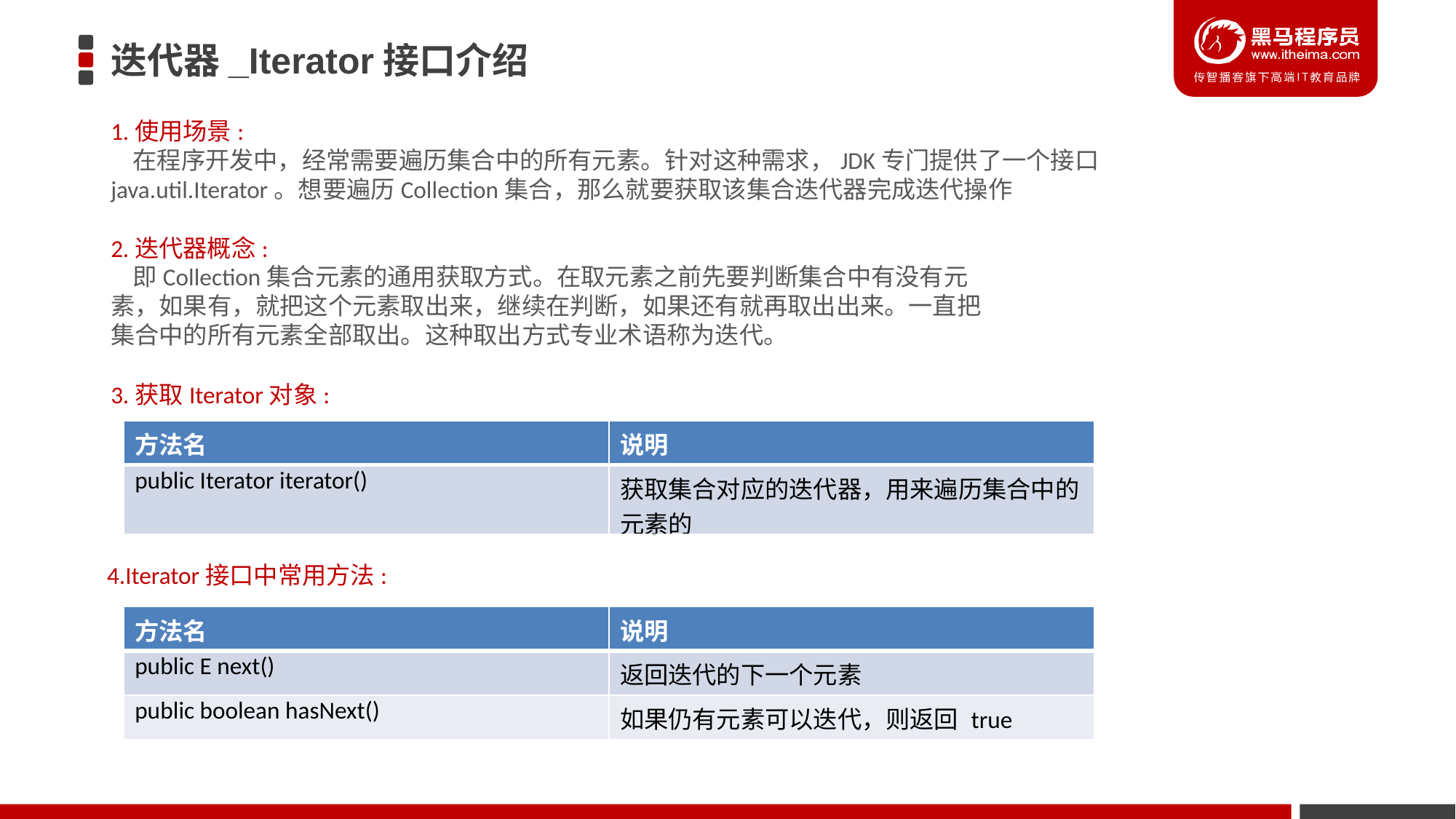

# 迭代器_Iterator接口介绍
1.使用场景:
   在程序开发中，经常需要遍历集合中的所有元素。针对这种需求，JDK专门提供了一个接口java.util.Iterator。想要遍历Collection集合，那么就要获取该集合迭代器完成迭代操作
2.迭代器概念:
   即Collection集合元素的通用获取方式。在取元素之前先要判断集合中有没有元素，如果有，就把这个元素取出来，继续在判断，如果还有就再取出出来。一直把集合中的所有元素全部取出。这种取出方式专业术语称为迭代。
3.获取Iterator对象:

| 方法名 | 说明 |
| --- | --- |
| public Iterator iterator() | 获取集合对应的迭代器，用来遍历集合中的元素的 |
4.Iterator接口中常用方法:
| 方法名 | 说明 |
| --- | --- |
| public E next() | 返回迭代的下一个元素 |
| public boolean hasNext() | 如果仍有元素可以迭代，则返回 true |